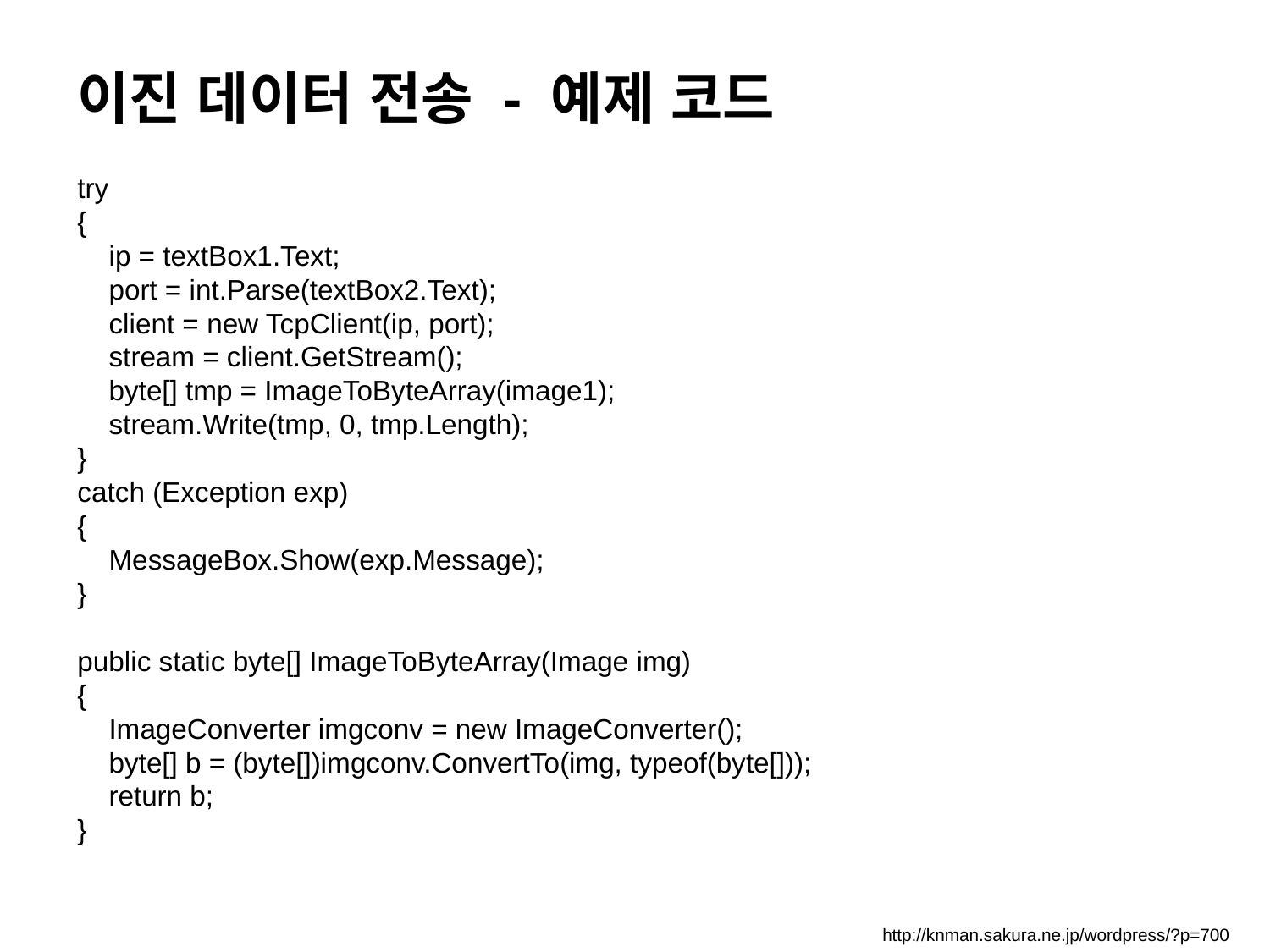

이진 데이터 전송 - 예제 코드
try
{
    ip = textBox1.Text;
    port = int.Parse(textBox2.Text);
    client = new TcpClient(ip, port);
    stream = client.GetStream();
    byte[] tmp = ImageToByteArray(image1);
    stream.Write(tmp, 0, tmp.Length);
}
catch (Exception exp)
{
    MessageBox.Show(exp.Message);
}

public static byte[] ImageToByteArray(Image img)
{
    ImageConverter imgconv = new ImageConverter();
    byte[] b = (byte[])imgconv.ConvertTo(img, typeof(byte[]));
    return b;
}
http://knman.sakura.ne.jp/wordpress/?p=700